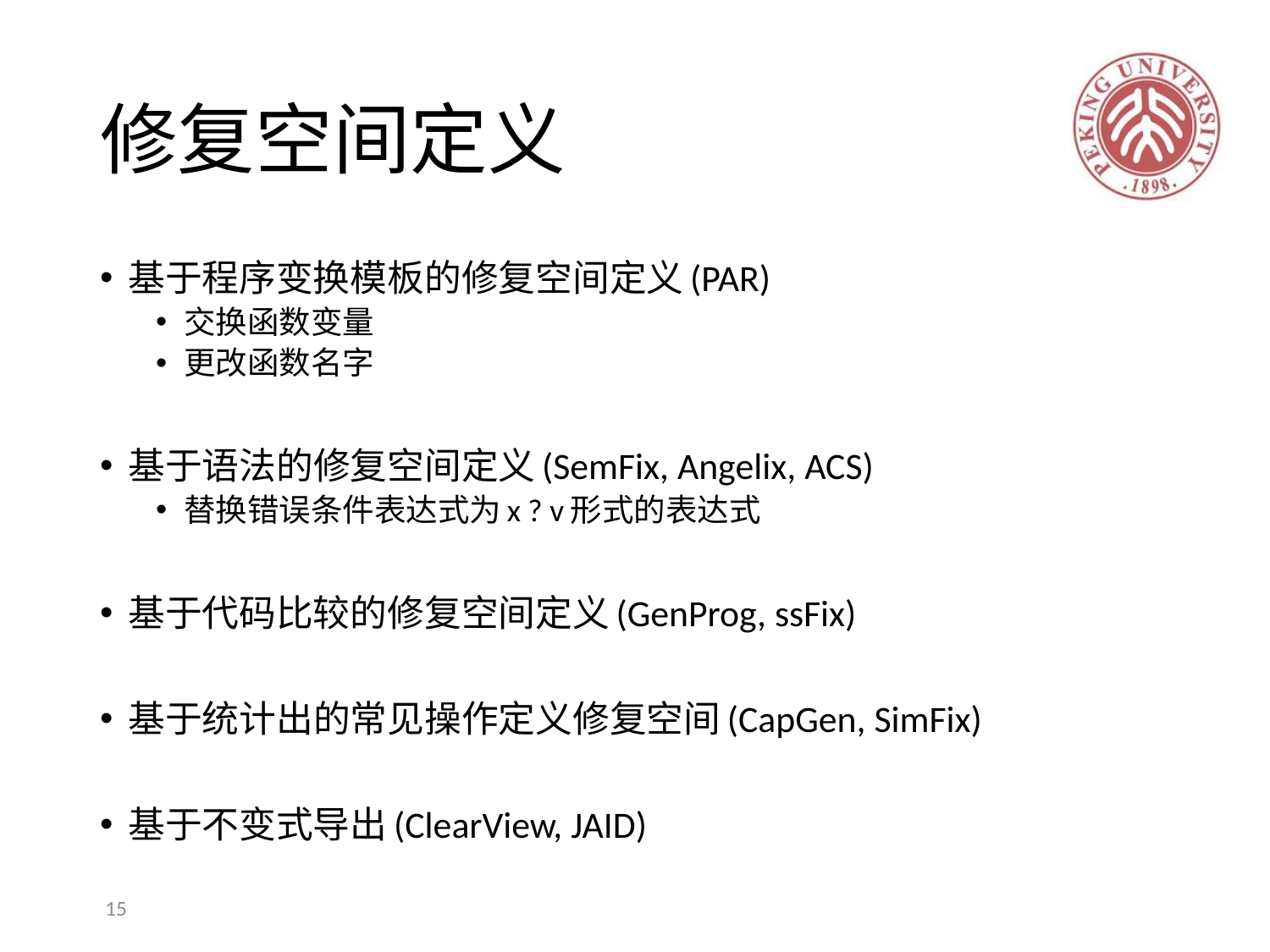

# 修复空间定义
基于程序变换模板的修复空间定义(PAR)
交换函数变量
更改函数名字

基于语法的修复空间定义(SemFix, Angelix, ACS)
替换错误条件表达式为x ? v形式的表达式

基于代码比较的修复空间定义(GenProg, ssFix)

基于统计出的常见操作定义修复空间(CapGen, SimFix)

基于不变式导出(ClearView, JAID)
15